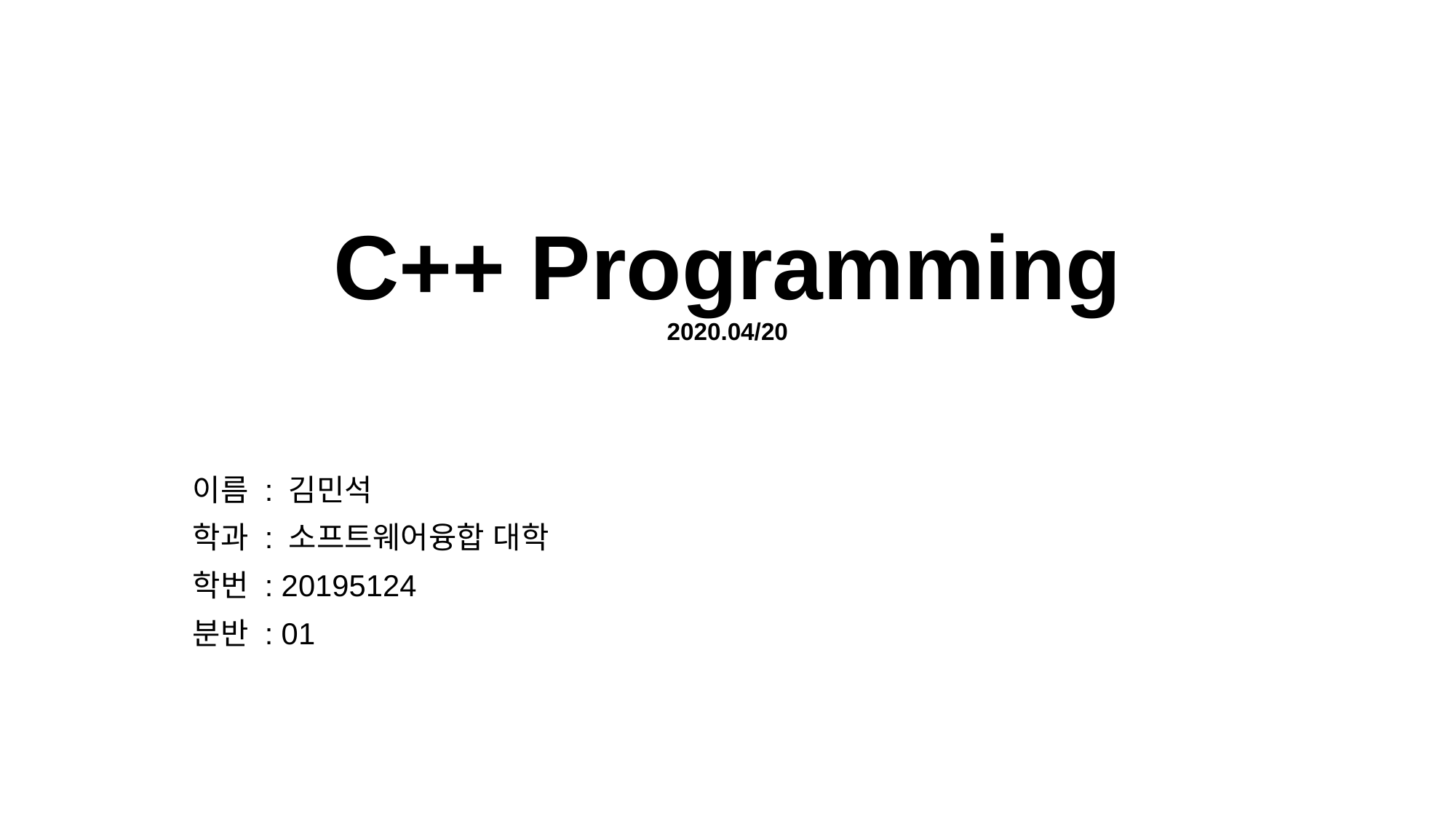

# C++ Programming 2020.04/20
이름 : 김민석
학과 : 소프트웨어융합 대학
학번 : 20195124
분반 : 01